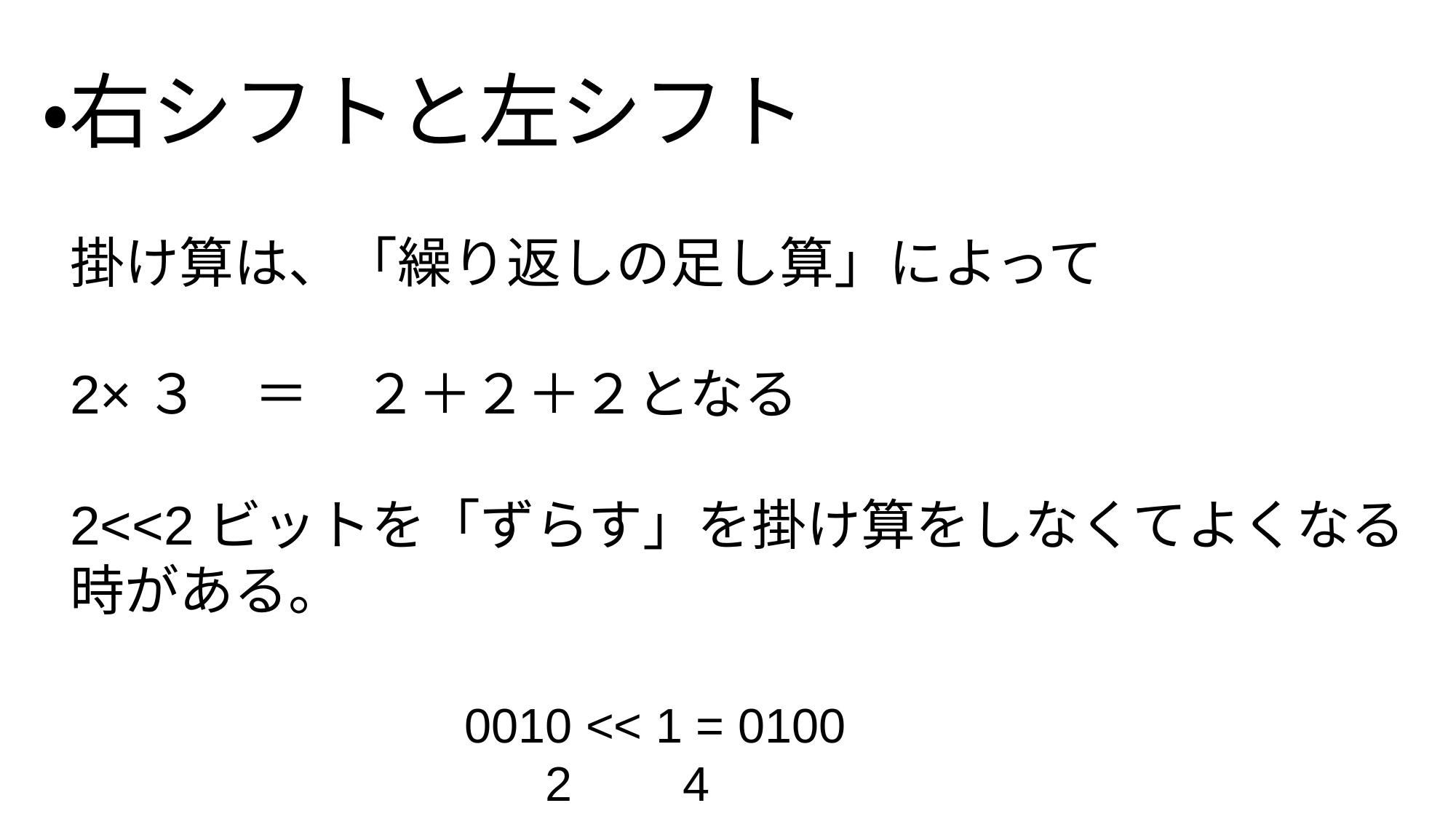

・右シフトと左シフト
掛け算は、「繰り返しの足し算」によって

2×３　＝　２＋２＋２となる

2<<2ビットを「ずらす」を掛け算をしなくてよくなる
時がある。
0010 << 1 = 0100
      2		4